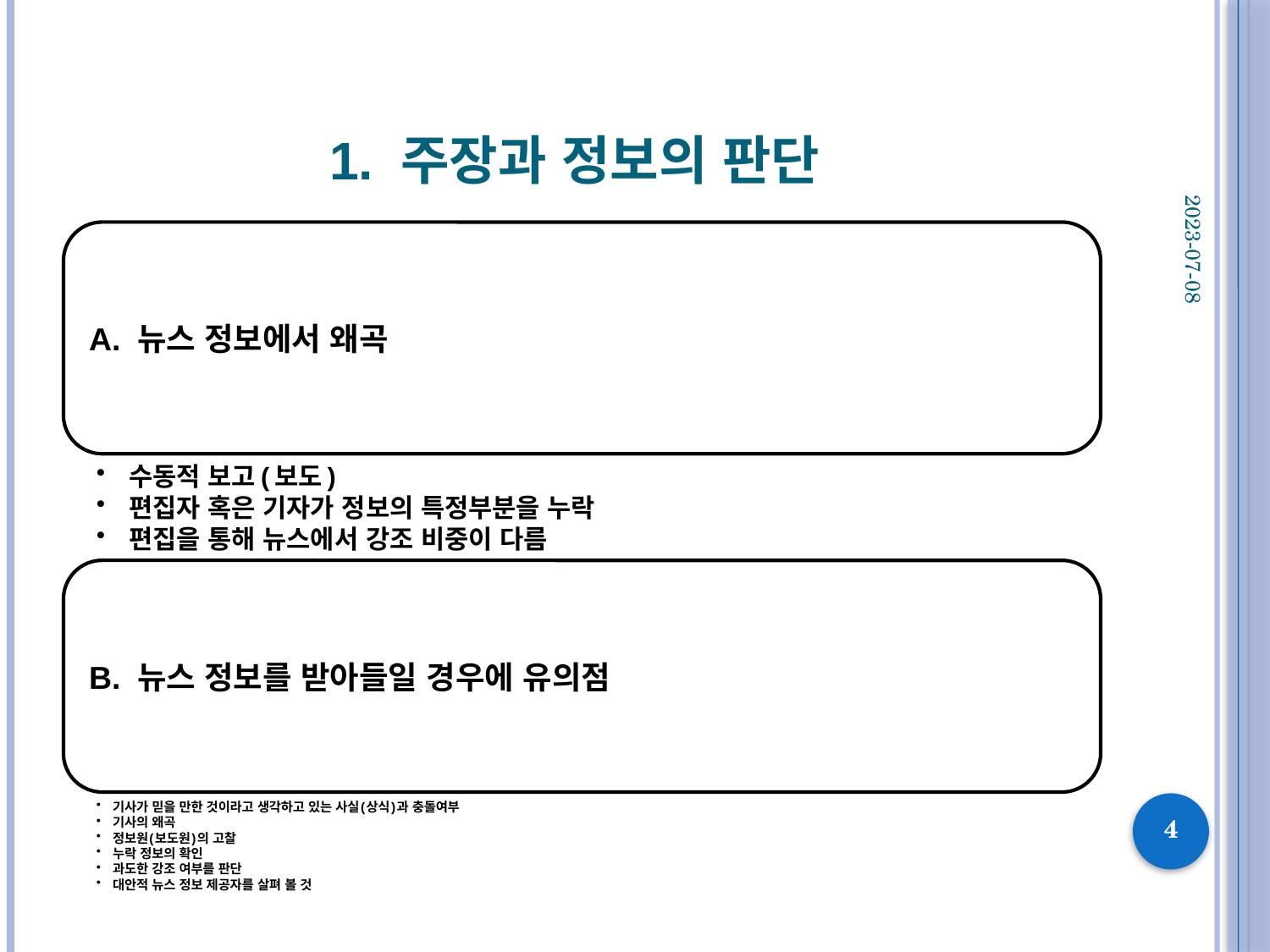

# 1. 주장과 정보의 판단
2023-07-08
A. 뉴스 정보에서 왜곡
수동적 보고(보도)
B. 뉴스 정보를 받아들일 경우에 유의점
기사가 믿을 만한 것이라고 생각하고 있는 사실(상식)과 충돌여부
편집자 혹은 기자가 정보의 특정부분을 누락
편집을 통해 뉴스에서 강조 비중이 다름
기사의 왜곡
정보원(보도원)의 고찰
누락 정보의 확인
과도한 강조 여부를 판단
대안적 뉴스 정보 제공자를 살펴 볼 것
4